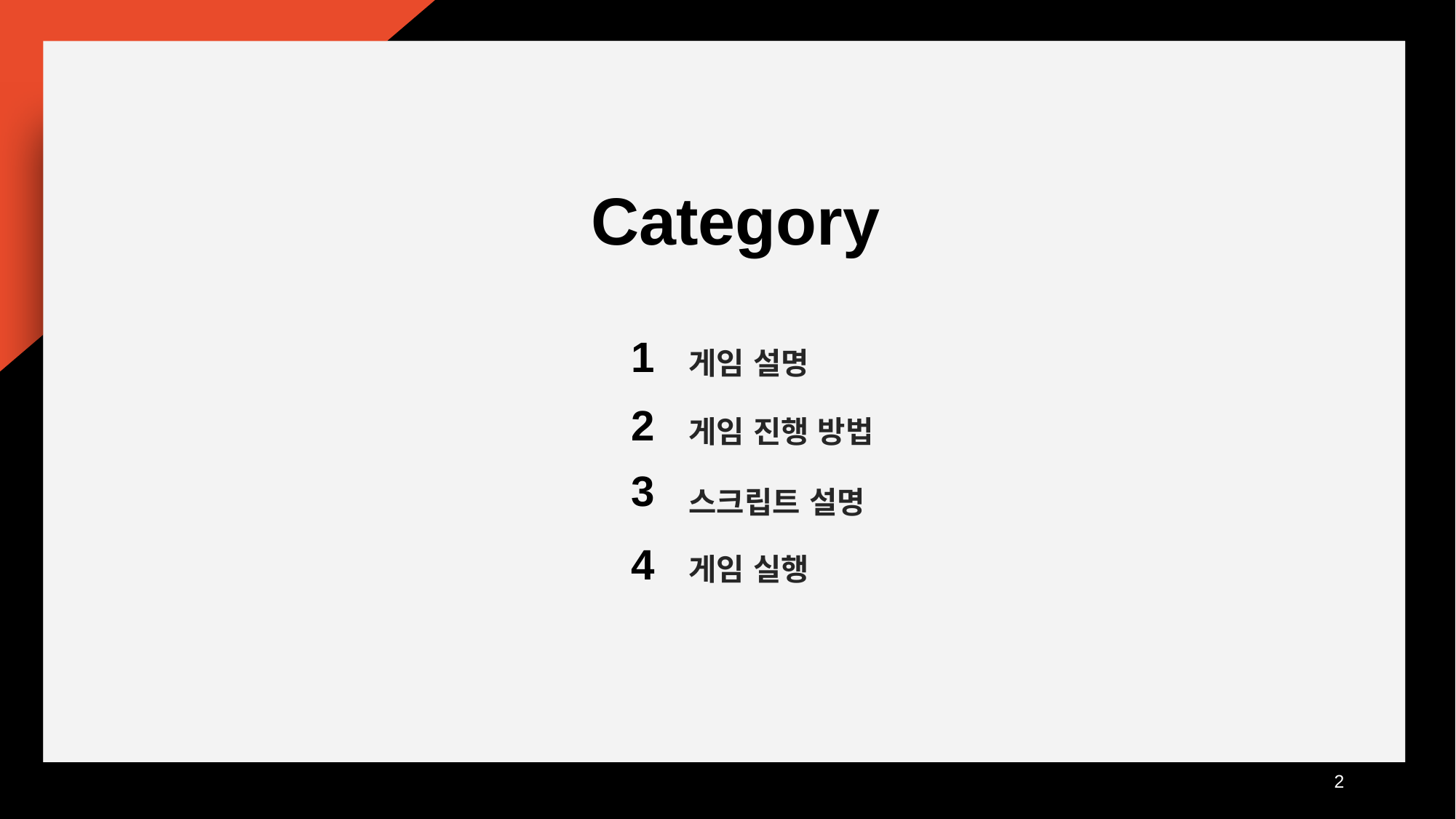

Category
게임 설명
1
게임 진행 방법
2
3
스크립트 설명
게임 실행
4
2